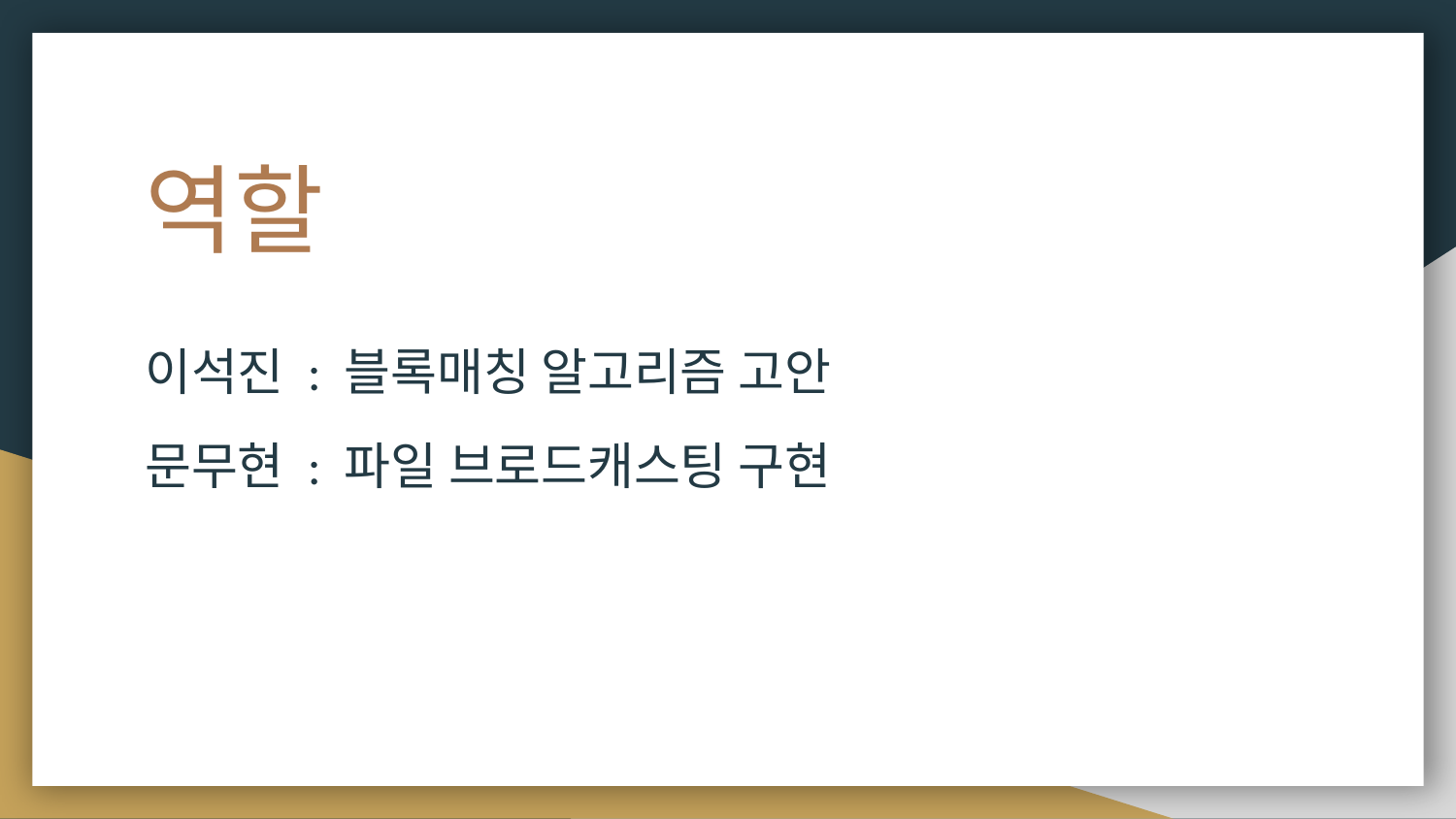

# 역할
이석진 : 블록매칭 알고리즘 고안
문무현 : 파일 브로드캐스팅 구현